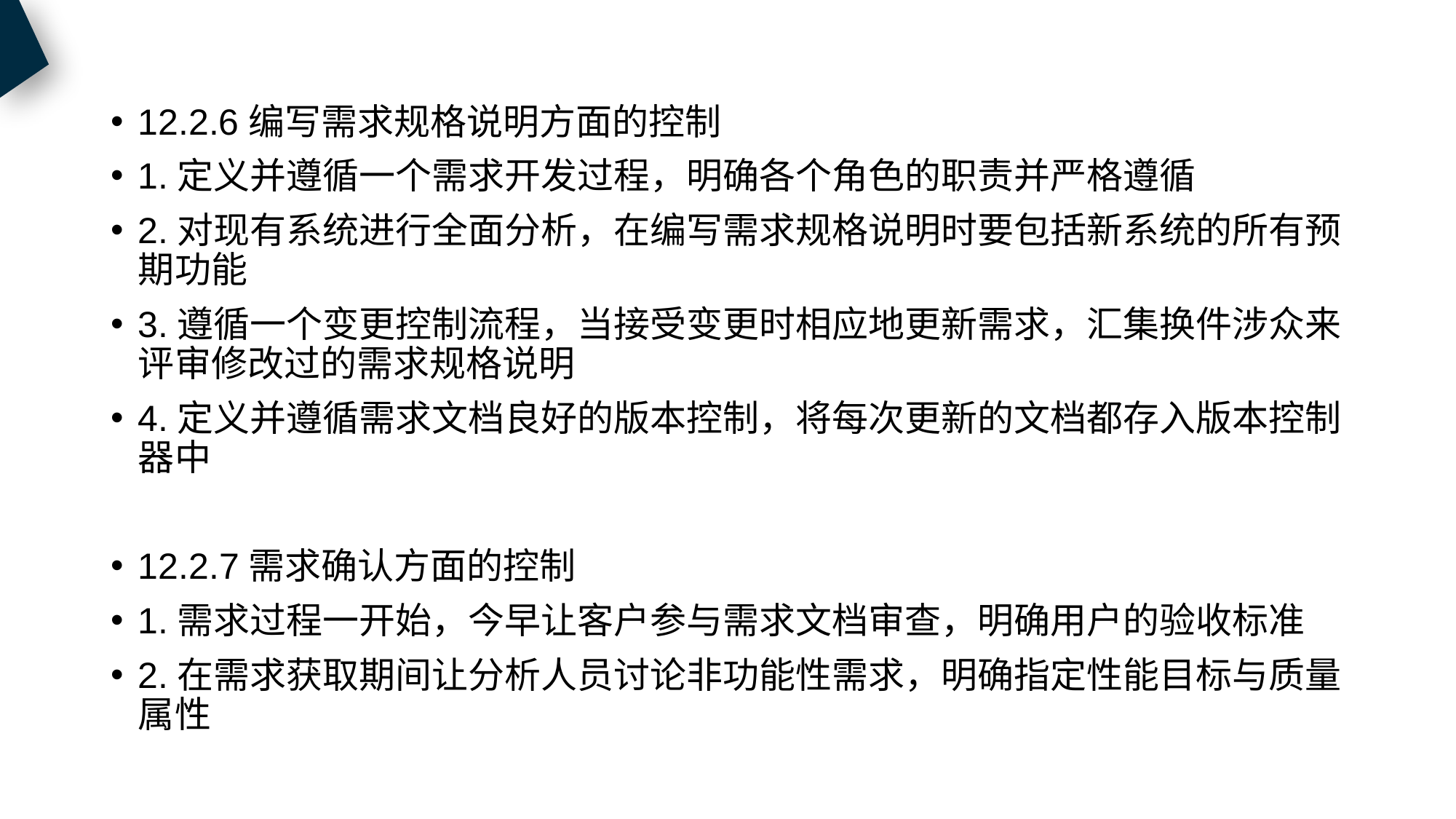

12.2.6编写需求规格说明方面的控制
1.定义并遵循一个需求开发过程，明确各个角色的职责并严格遵循
2.对现有系统进行全面分析，在编写需求规格说明时要包括新系统的所有预期功能
3.遵循一个变更控制流程，当接受变更时相应地更新需求，汇集换件涉众来评审修改过的需求规格说明
4.定义并遵循需求文档良好的版本控制，将每次更新的文档都存入版本控制器中

12.2.7需求确认方面的控制
1.需求过程一开始，今早让客户参与需求文档审查，明确用户的验收标准
2.在需求获取期间让分析人员讨论非功能性需求，明确指定性能目标与质量属性